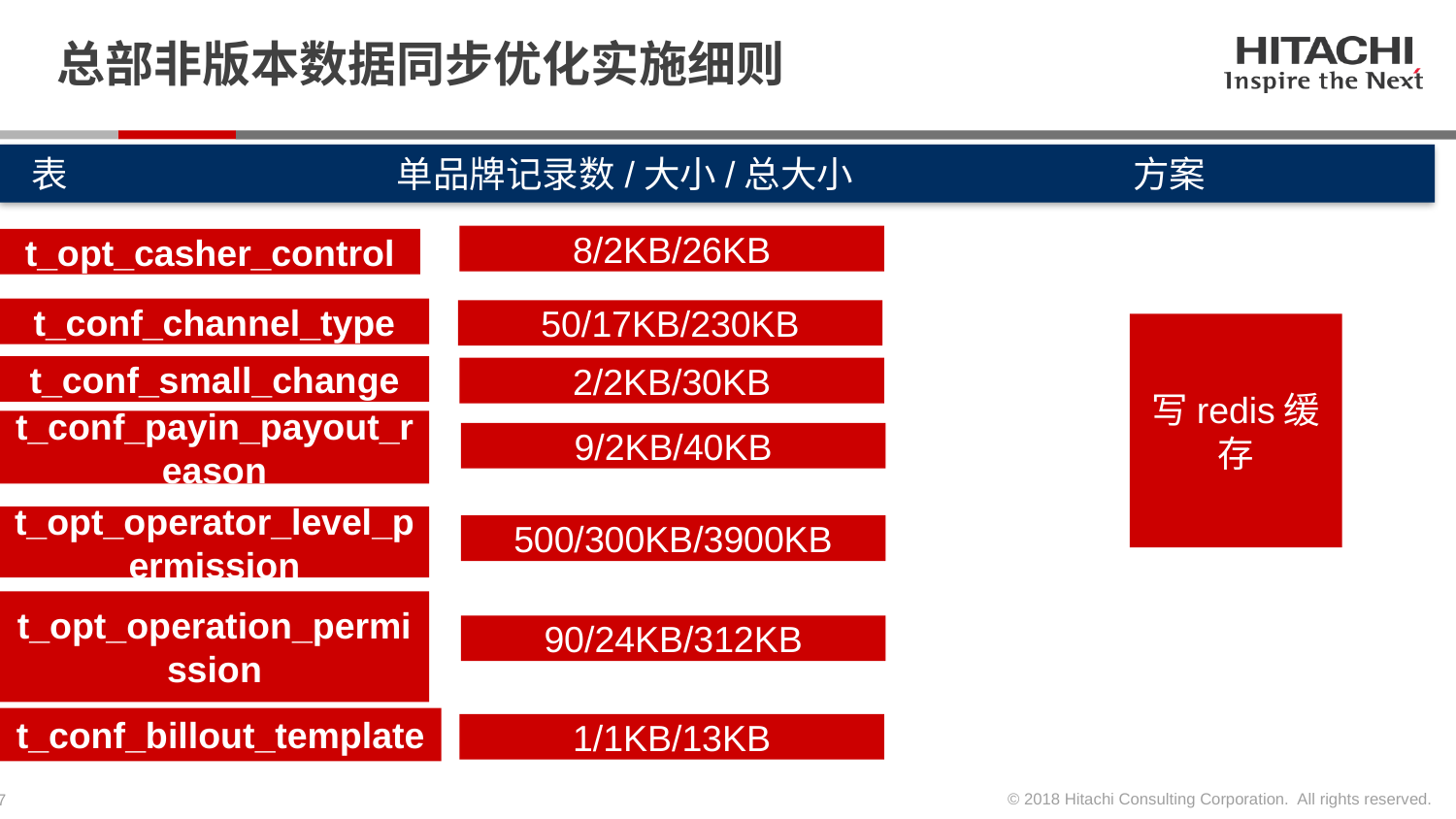

# 总部非版本数据同步优化实施细则
 表                                        单品牌记录数/大小/总大小                                  方案
8/2KB/26KB
t_opt_casher_control
t_conf_channel_type
50/17KB/230KB
写redis缓存
t_conf_small_change
2/2KB/30KB
t_conf_payin_payout_reason
9/2KB/40KB
t_opt_operator_level_permission
500/300KB/3900KB
t_opt_operation_permission
90/24KB/312KB
t_conf_billout_template
1/1KB/13KB